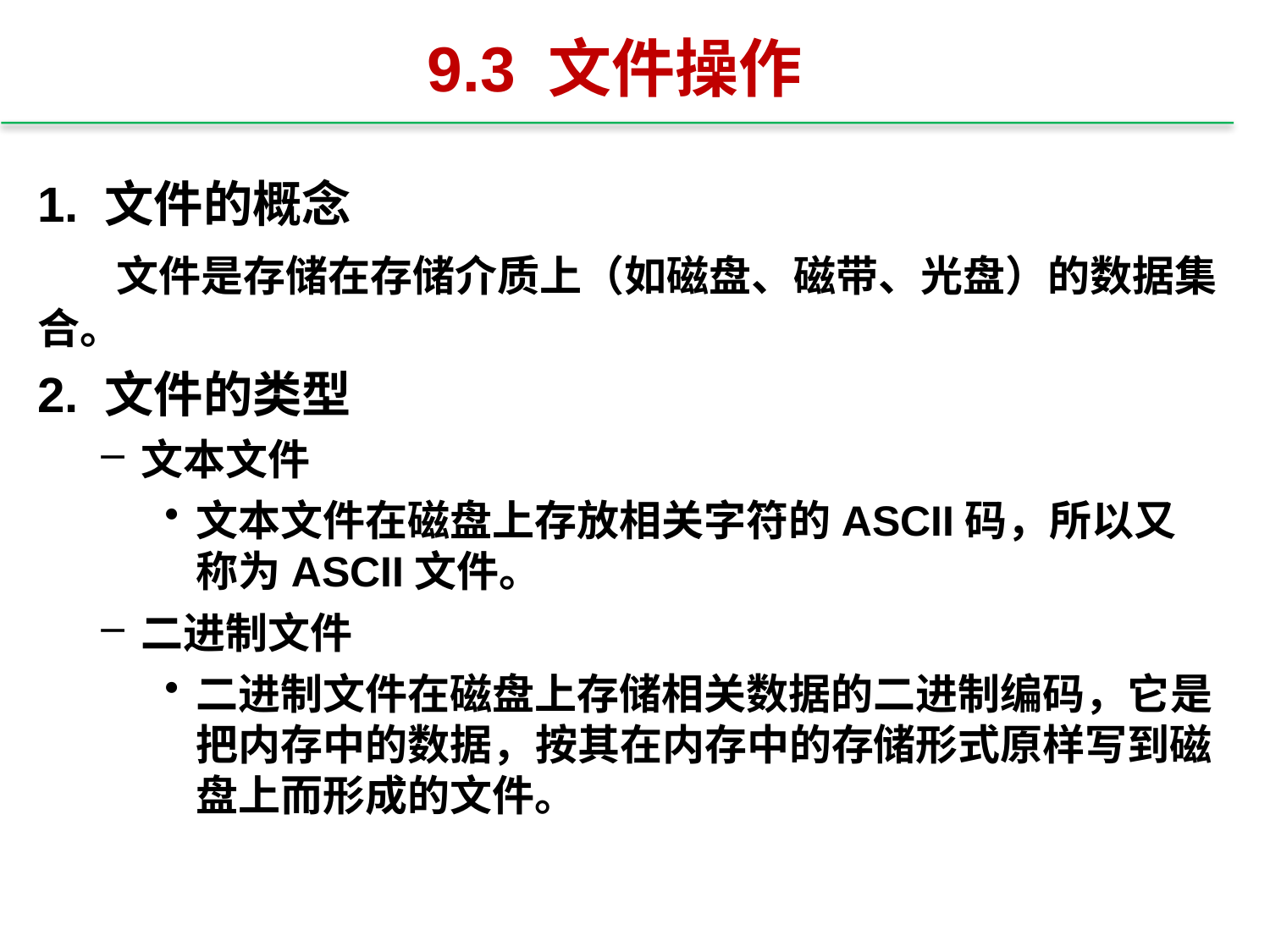

# 9.3 文件操作
1. 文件的概念
      文件是存储在存储介质上（如磁盘、磁带、光盘）的数据集合。
2. 文件的类型
文本文件
文本文件在磁盘上存放相关字符的ASCII码，所以又称为ASCII文件。
二进制文件
二进制文件在磁盘上存储相关数据的二进制编码，它是把内存中的数据，按其在内存中的存储形式原样写到磁盘上而形成的文件。